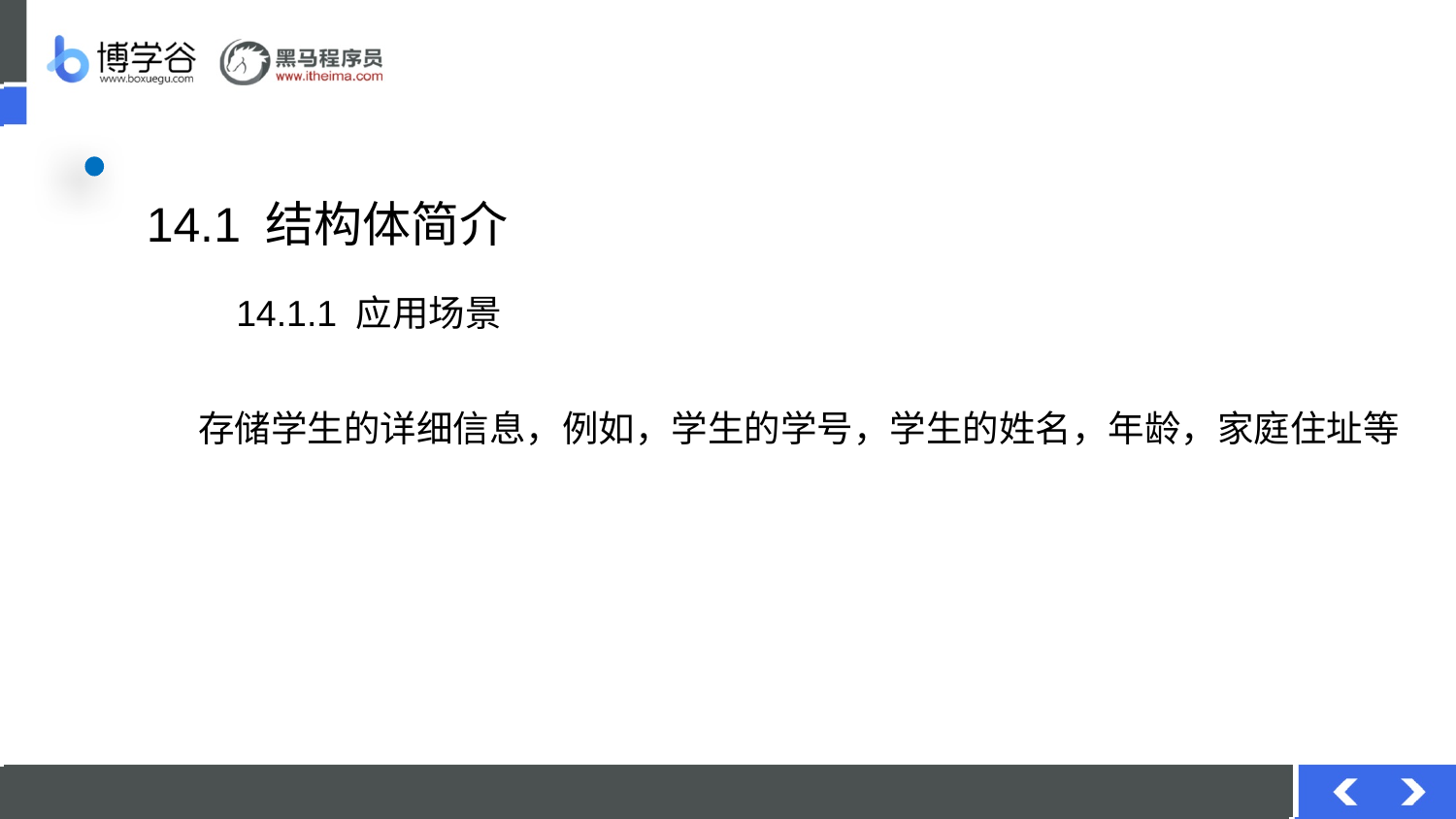

# 14.1 结构体简介
14.1.1 应用场景
存储学生的详细信息，例如，学生的学号，学生的姓名，年龄，家庭住址等